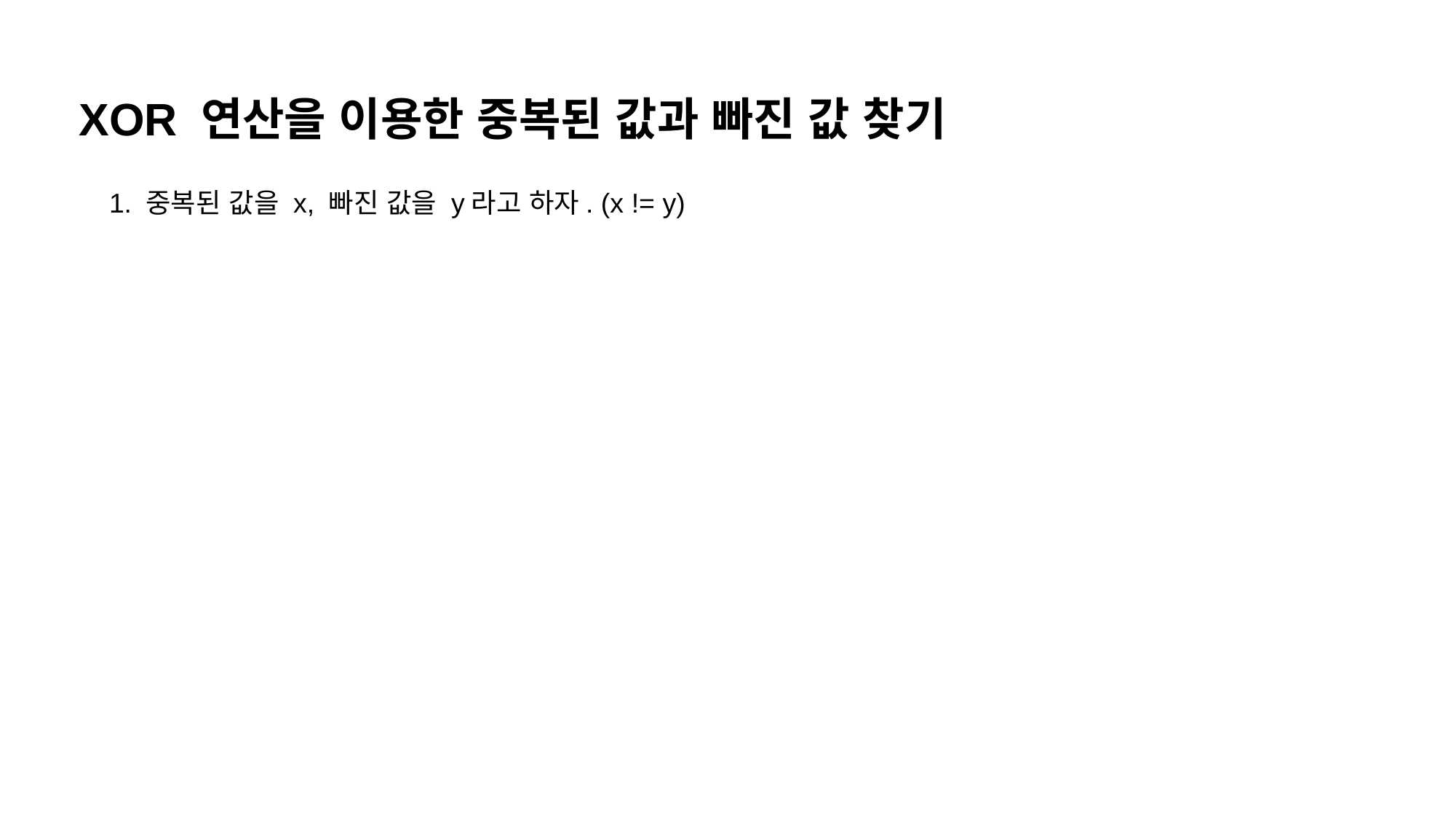

XOR 연산을 이용한 중복된 값과 빠진 값 찾기
1. 중복된 값을 x, 빠진 값을 y라고 하자. (x != y)